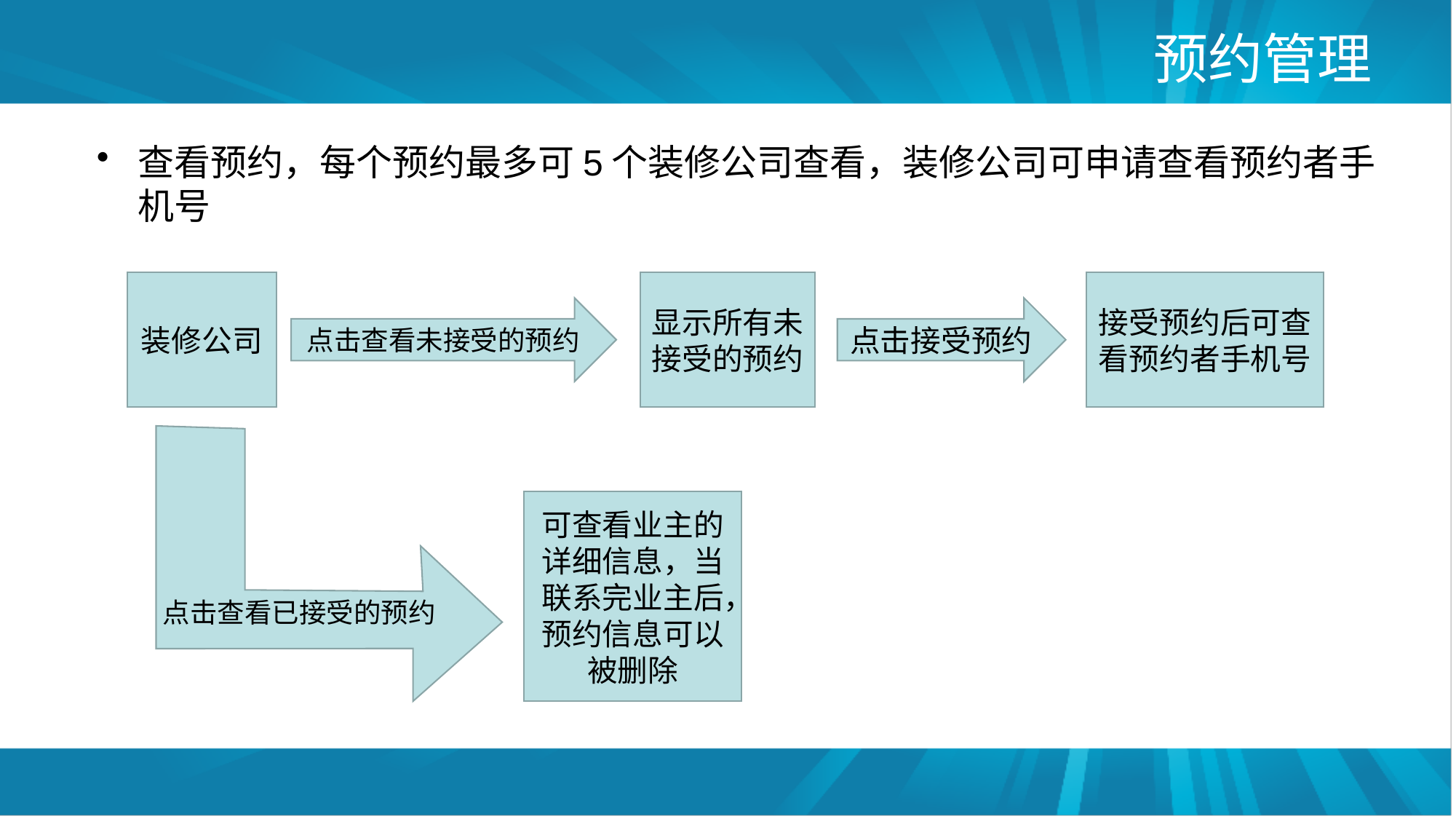

# 预约管理
查看预约，每个预约最多可5个装修公司查看，装修公司可申请查看预约者手机号
显示所有未接受的预约
接受预约后可查看预约者手机号
装修公司
点击查看未接受的预约
点击接受预约

可查看业主的详细信息，当联系完业主后，预约信息可以被删除
点击查看已接受的预约